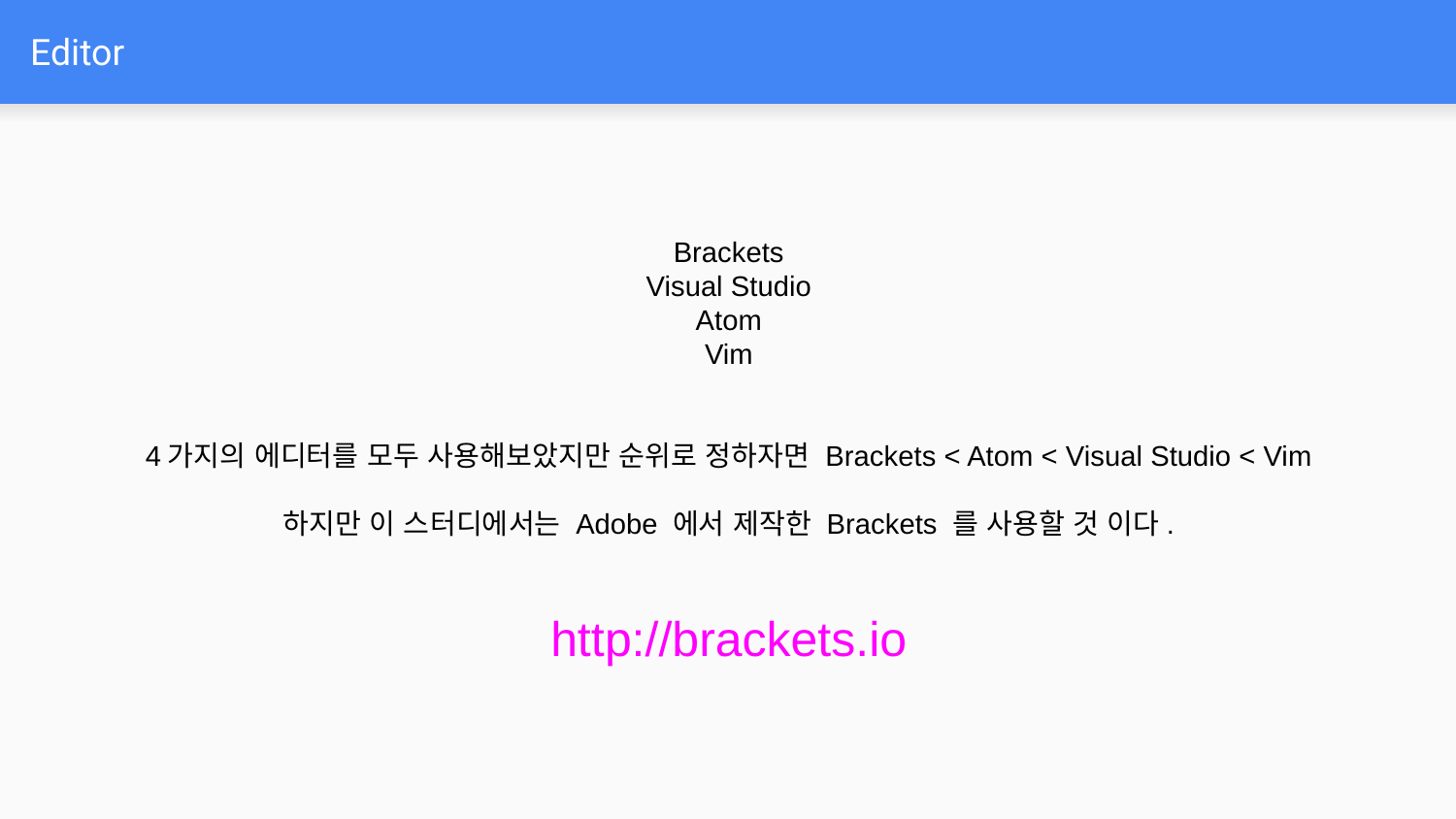

# Editor

Brackets
Visual Studio
Atom
Vim

4가지의 에디터를 모두 사용해보았지만 순위로 정하자면 Brackets < Atom < Visual Studio < Vim

하지만 이 스터디에서는 Adobe 에서 제작한 Brackets 를 사용할 것 이다.

http://brackets.io